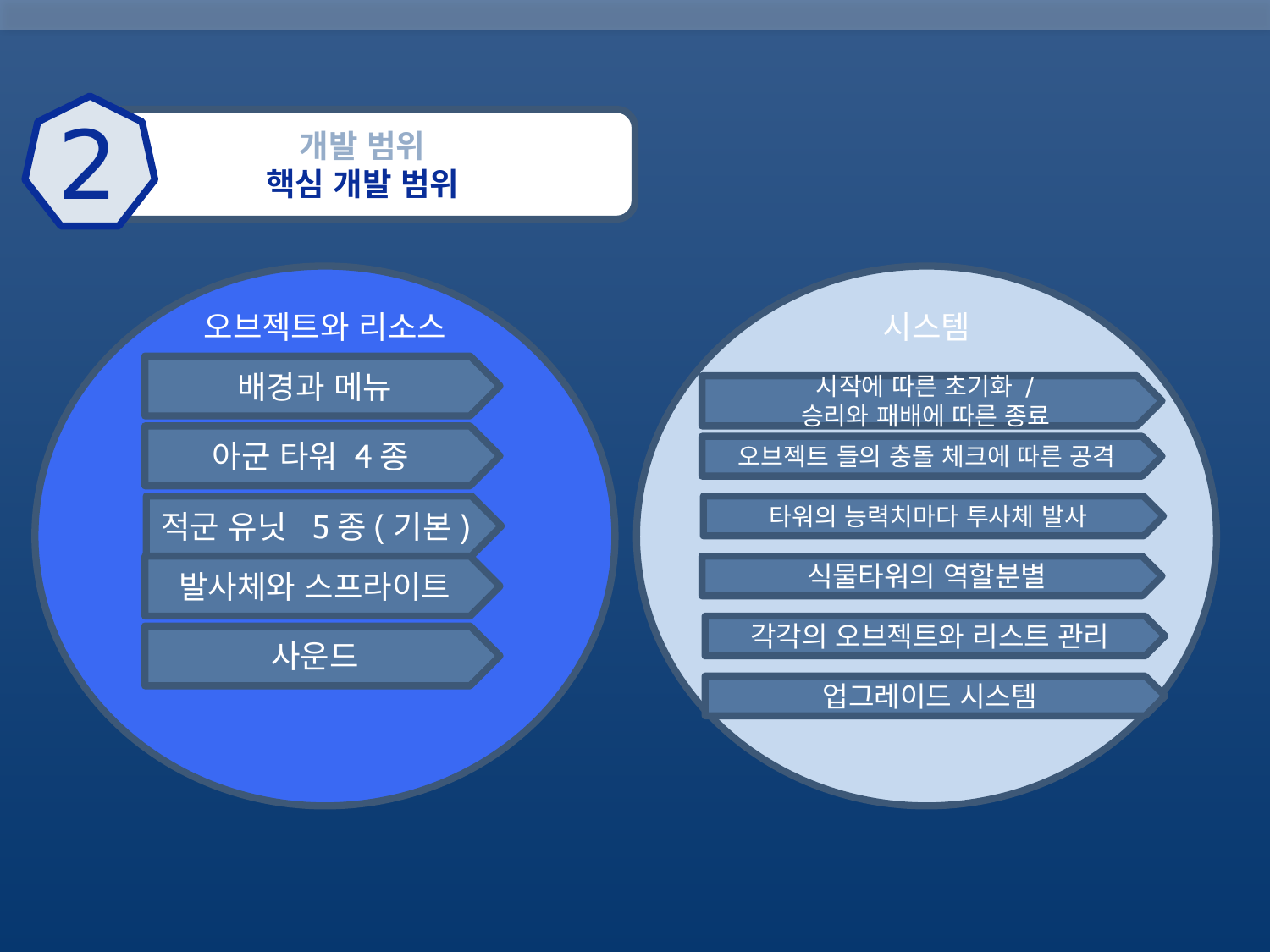

2
개발 범위
핵심 개발 범위
오브젝트와 리소스

시스템

배경과 메뉴
시작에 따른 초기화 /
승리와 패배에 따른 종료
아군 타워 4종
오브젝트 들의 충돌 체크에 따른 공격
적군 유닛  5종(기본)
타워의 능력치마다 투사체 발사
식물타워의 역할분별
발사체와 스프라이트
각각의 오브젝트와 리스트 관리
사운드
업그레이드 시스템